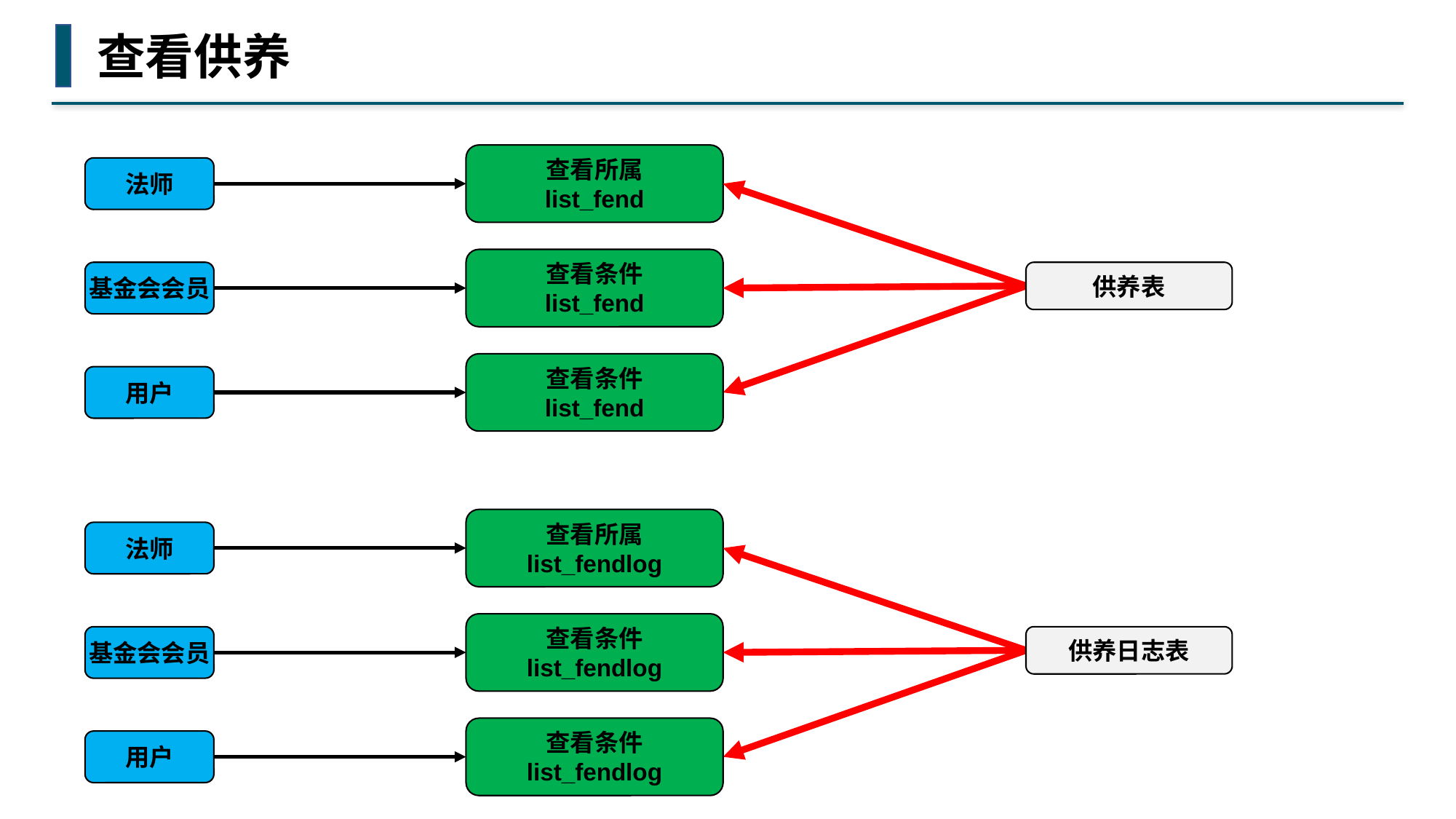

查看供养

查看所属
list_fend
法师
查看条件
list_fend
基金会会员
供养表
查看条件
list_fend
用户
查看所属
list_fendlog
法师
查看条件
list_fendlog
基金会会员
供养日志表
查看条件
list_fendlog
用户